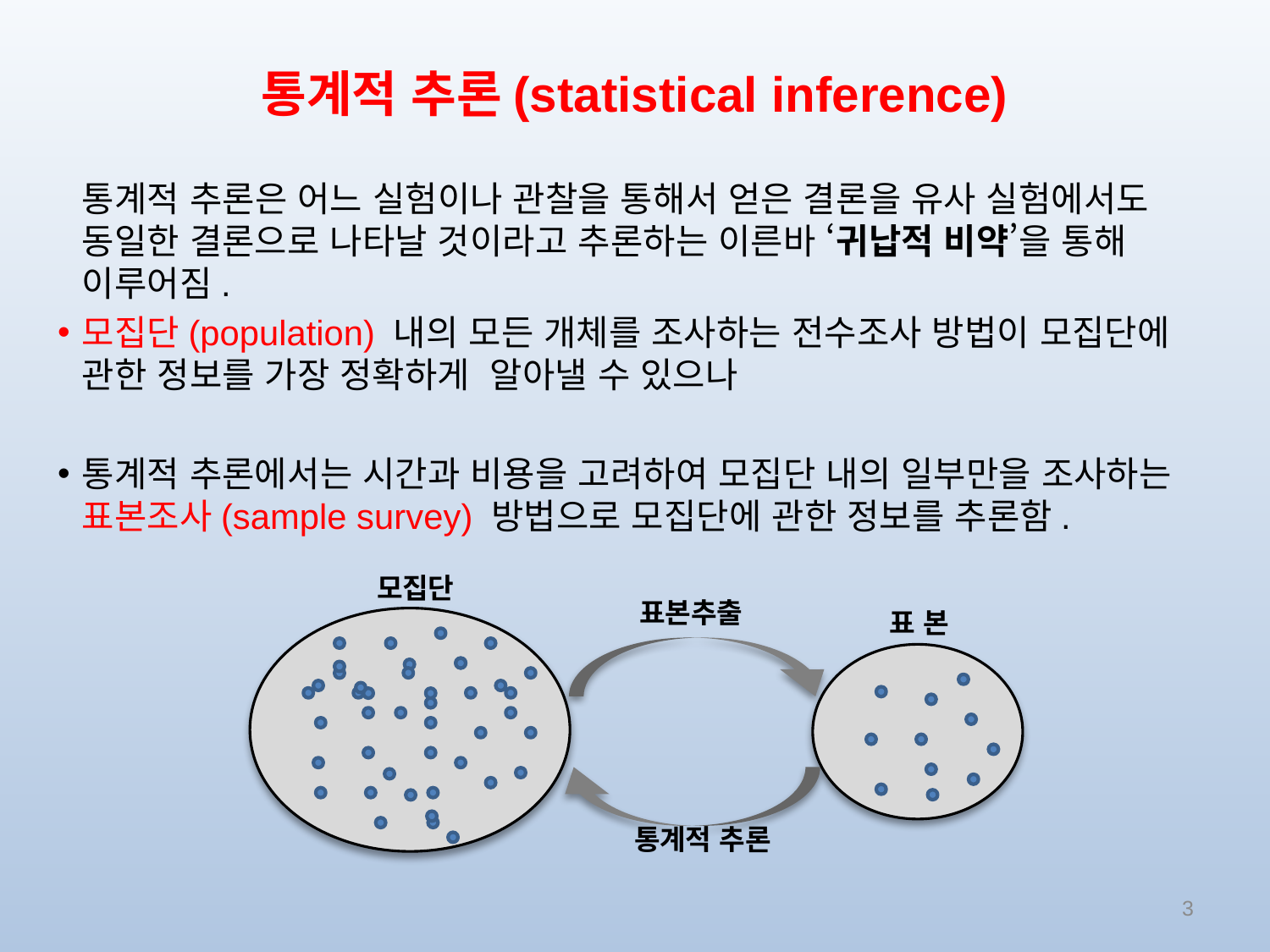

# 통계적 추론(statistical inference)
통계적 추론은 어느 실험이나 관찰을 통해서 얻은 결론을 유사 실험에서도 동일한 결론으로 나타날 것이라고 추론하는 이른바 ‘귀납적 비약’을 통해 이루어짐.
모집단(population) 내의 모든 개체를 조사하는 전수조사 방법이 모집단에 관한 정보를 가장 정확하게  알아낼 수 있으나

통계적 추론에서는 시간과 비용을 고려하여 모집단 내의 일부만을 조사하는 표본조사(sample survey) 방법으로 모집단에 관한 정보를 추론함.

모집단
표본추출
표 본

통계적 추론

3